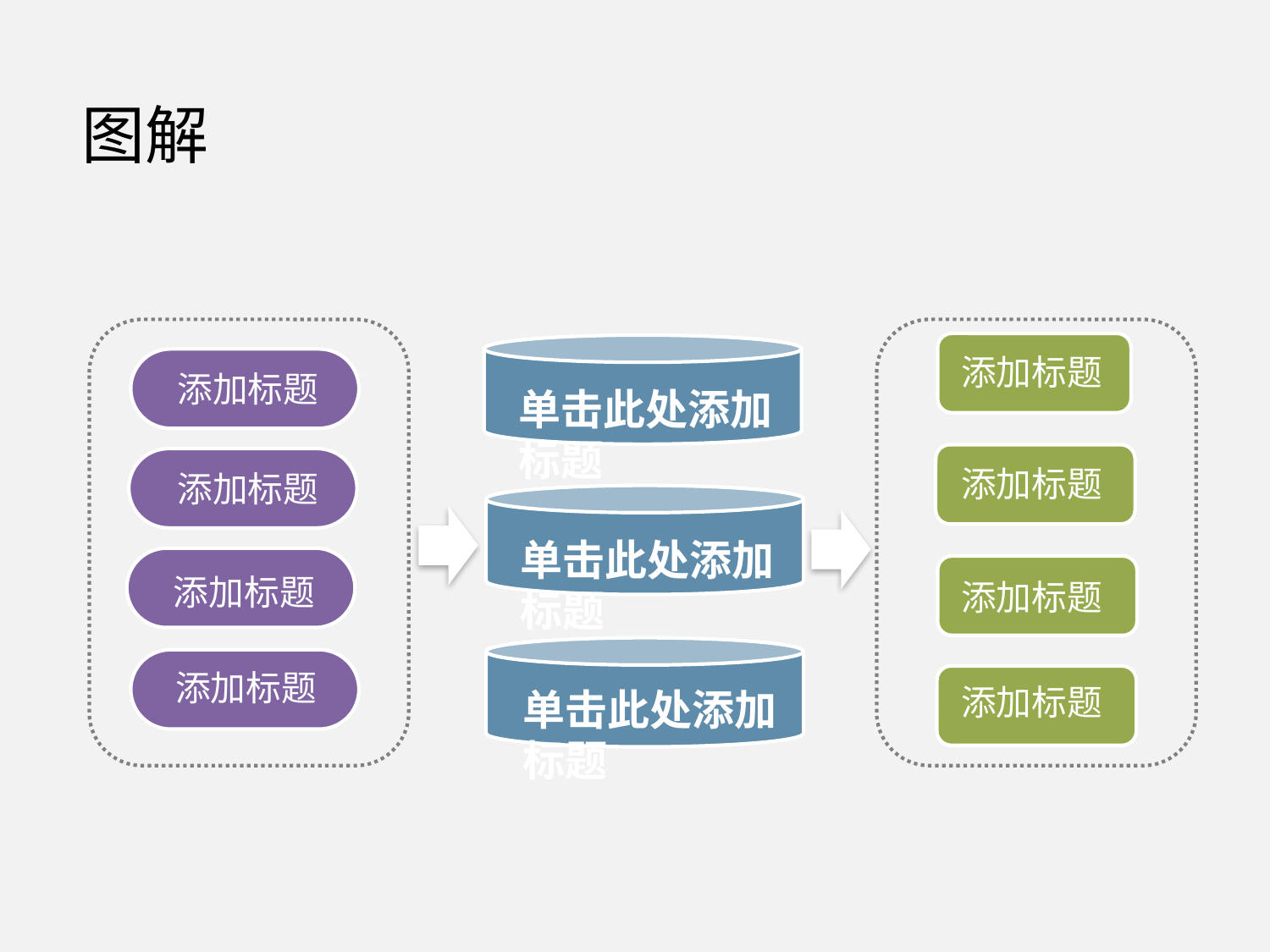

图解

添加标题

添加标题
单击此处添加标题

添加标题
添加标题

单击此处添加标题

添加标题
添加标题

添加标题

添加标题
单击此处添加标题
51PPT模板网   www.51pptmoban.com  整理发布